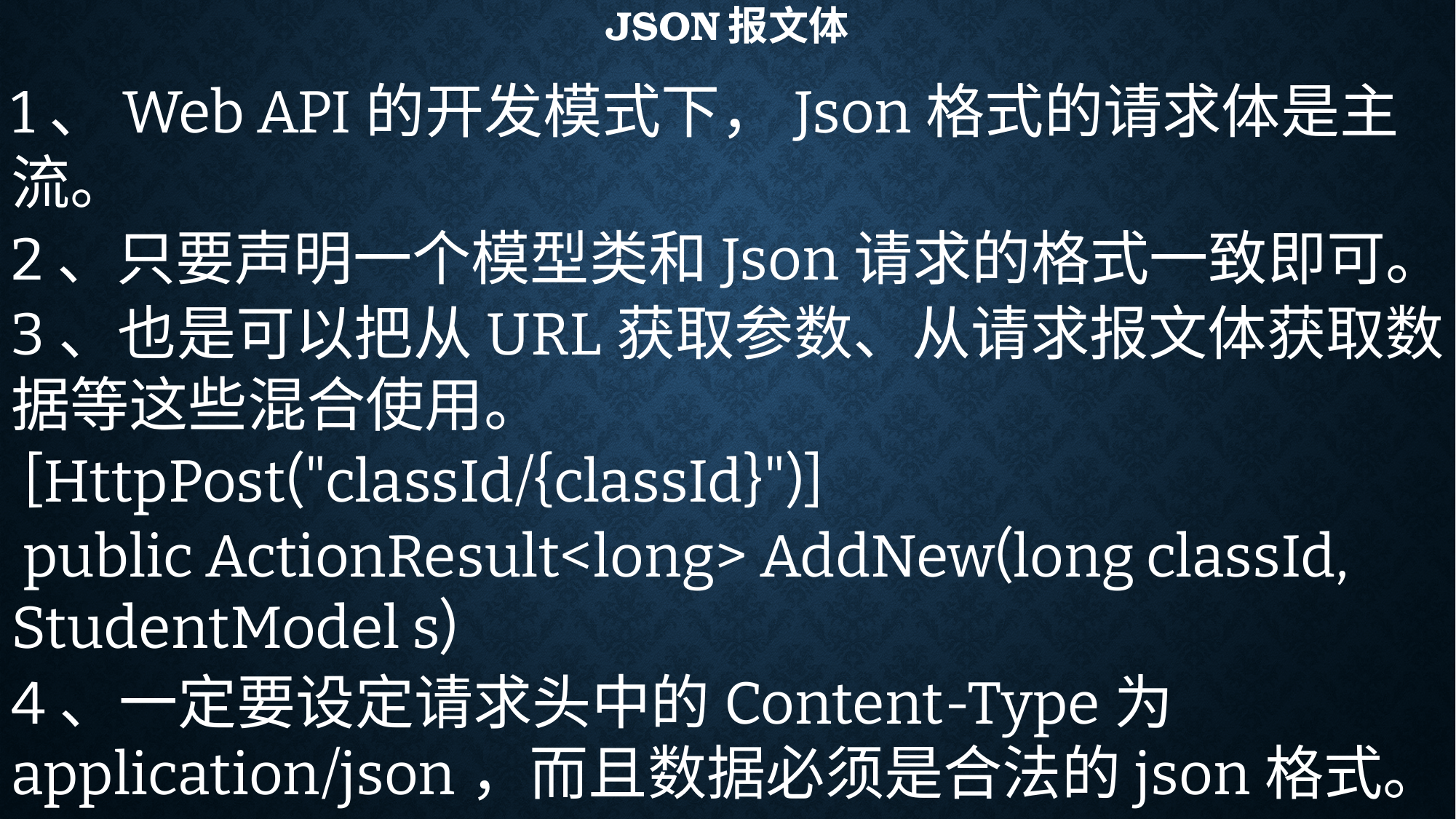

# Json报文体
1、Web API的开发模式下，Json格式的请求体是主流。
2、只要声明一个模型类和Json请求的格式一致即可。
3、也是可以把从URL获取参数、从请求报文体获取数据等这些混合使用。
 [HttpPost("classId/{classId}")]
 public ActionResult<long> AddNew(long classId, StudentModel s)
4、一定要设定请求头中的Content-Type为application/json，而且数据必须是合法的json格式。